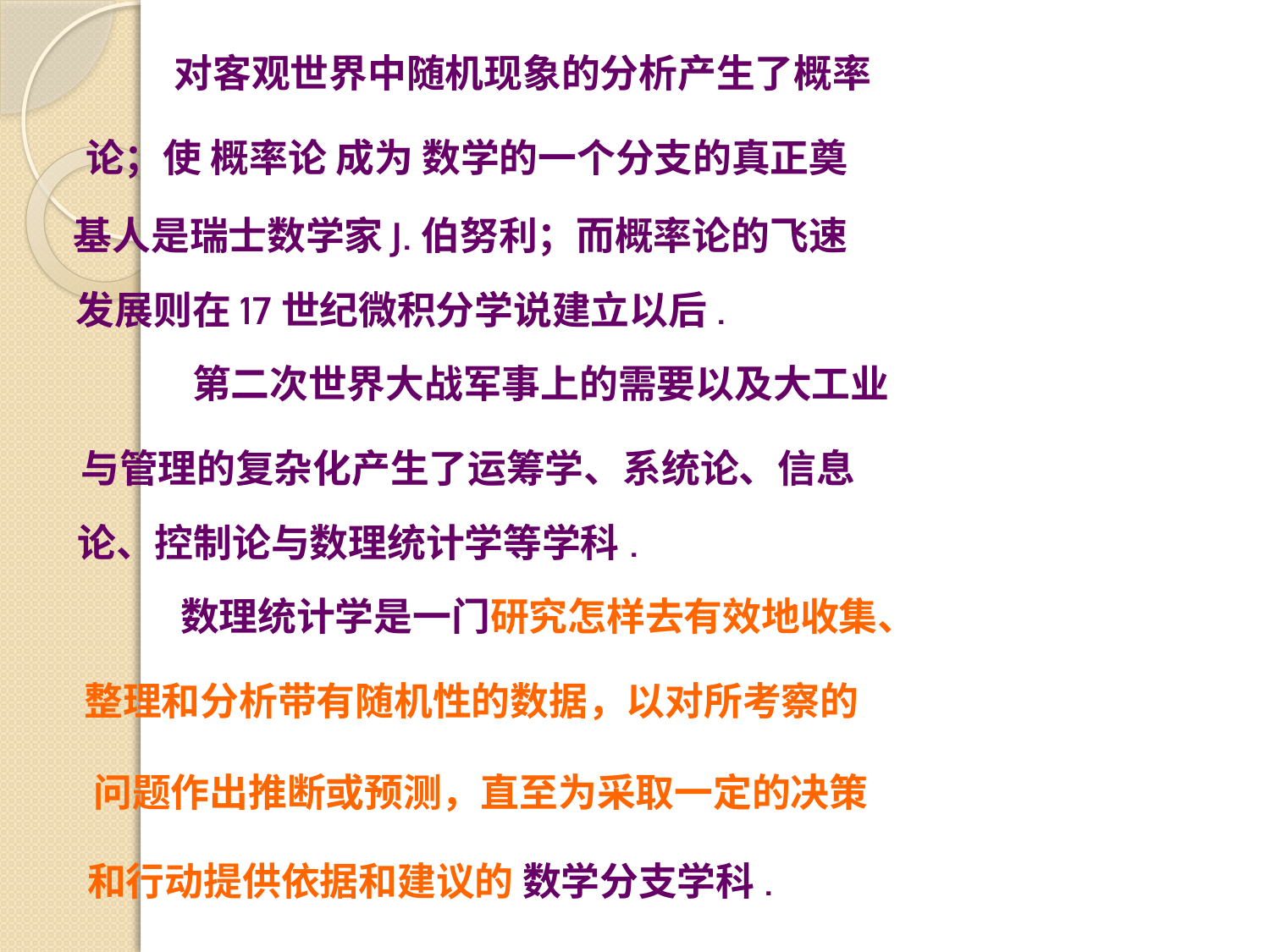

对客观世界中随机现象的分析产生了概率
论；使 概率论 成为 数学的一个分支的真正奠
基人是瑞士数学家J.伯努利；而概率论的飞速
发展则在17世纪微积分学说建立以后.
第二次世界大战军事上的需要以及大工业
与管理的复杂化产生了运筹学、系统论、信息
论、控制论与数理统计学等学科.
数理统计学是一门研究怎样去有效地收集、
整理和分析带有随机性的数据，以对所考察的
问题作出推断或预测，直至为采取一定的决策
和行动提供依据和建议的 数学分支学科.